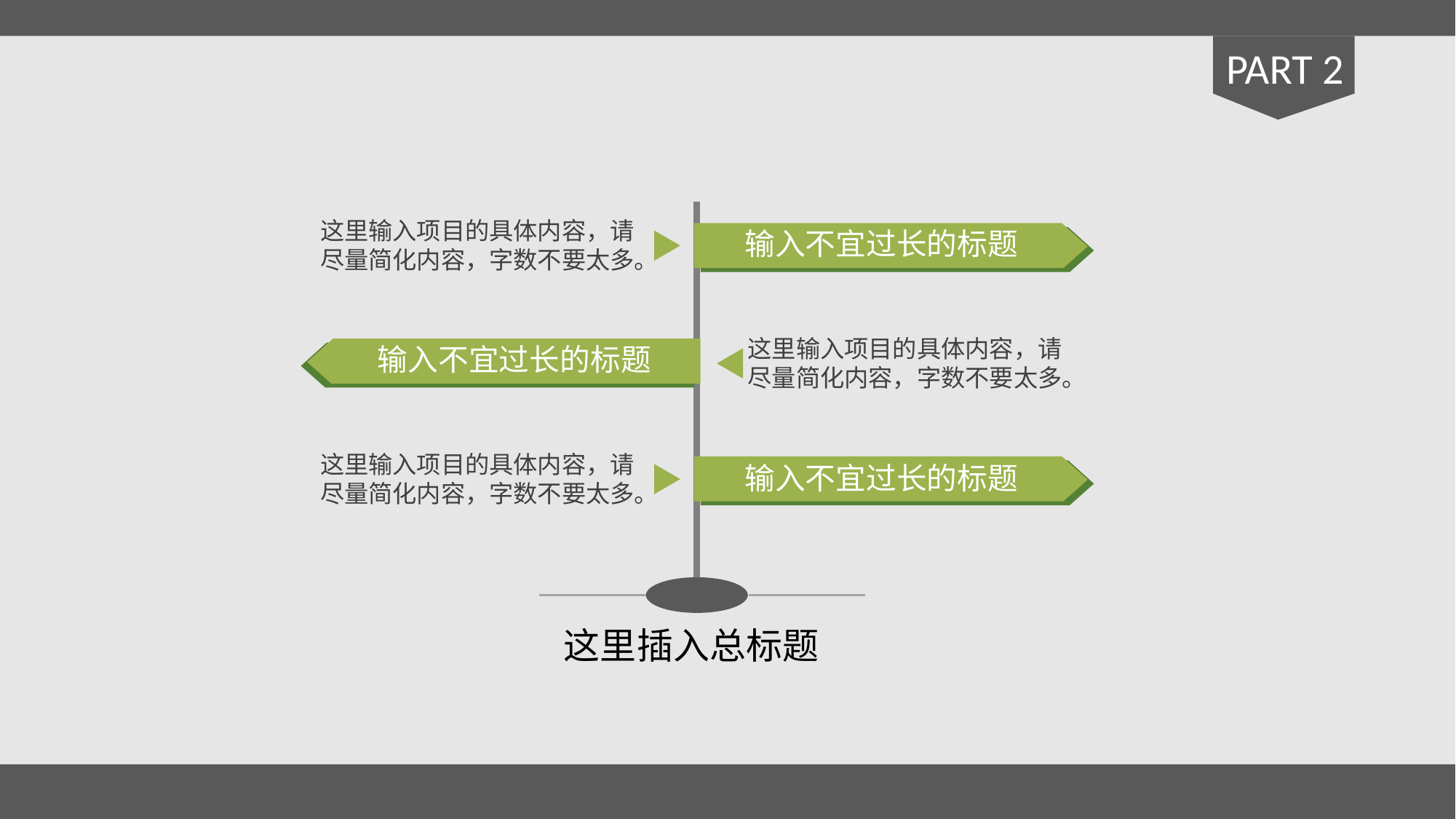

PART 2
这里输入项目的具体内容，请尽量简化内容，字数不要太多。
输入不宜过长的标题

这里输入项目的具体内容，请尽量简化内容，字数不要太多。
输入不宜过长的标题

这里输入项目的具体内容，请尽量简化内容，字数不要太多。

输入不宜过长的标题

这里插入总标题